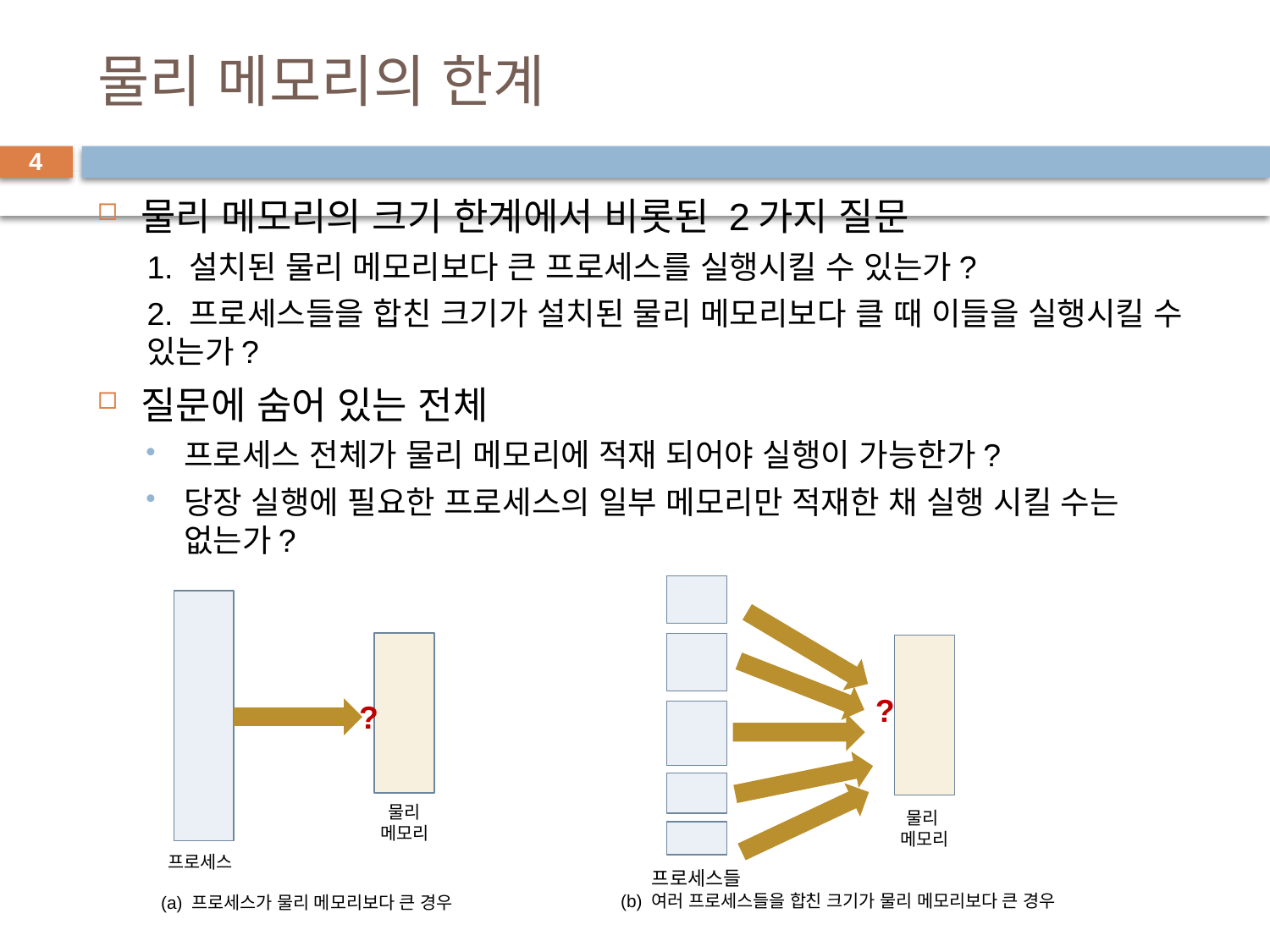

# 물리 메모리의 한계
4
물리 메모리의 크기 한계에서 비롯된 2가지 질문
1. 설치된 물리 메모리보다 큰 프로세스를 실행시킬 수 있는가?
2. 프로세스들을 합친 크기가 설치된 물리 메모리보다 클 때 이들을 실행시킬 수 있는가?
질문에 숨어 있는 전체
프로세스 전체가 물리 메모리에 적재 되어야 실행이 가능한가?
당장 실행에 필요한 프로세스의 일부 메모리만 적재한 채 실행 시킬 수는 없는가?

?
?

물리
메모리
물리
메모리

프로세스
프로세스들
(b) 여러 프로세스들을 합친 크기가 물리 메모리보다 큰 경우
(a) 프로세스가 물리 메모리보다 큰 경우